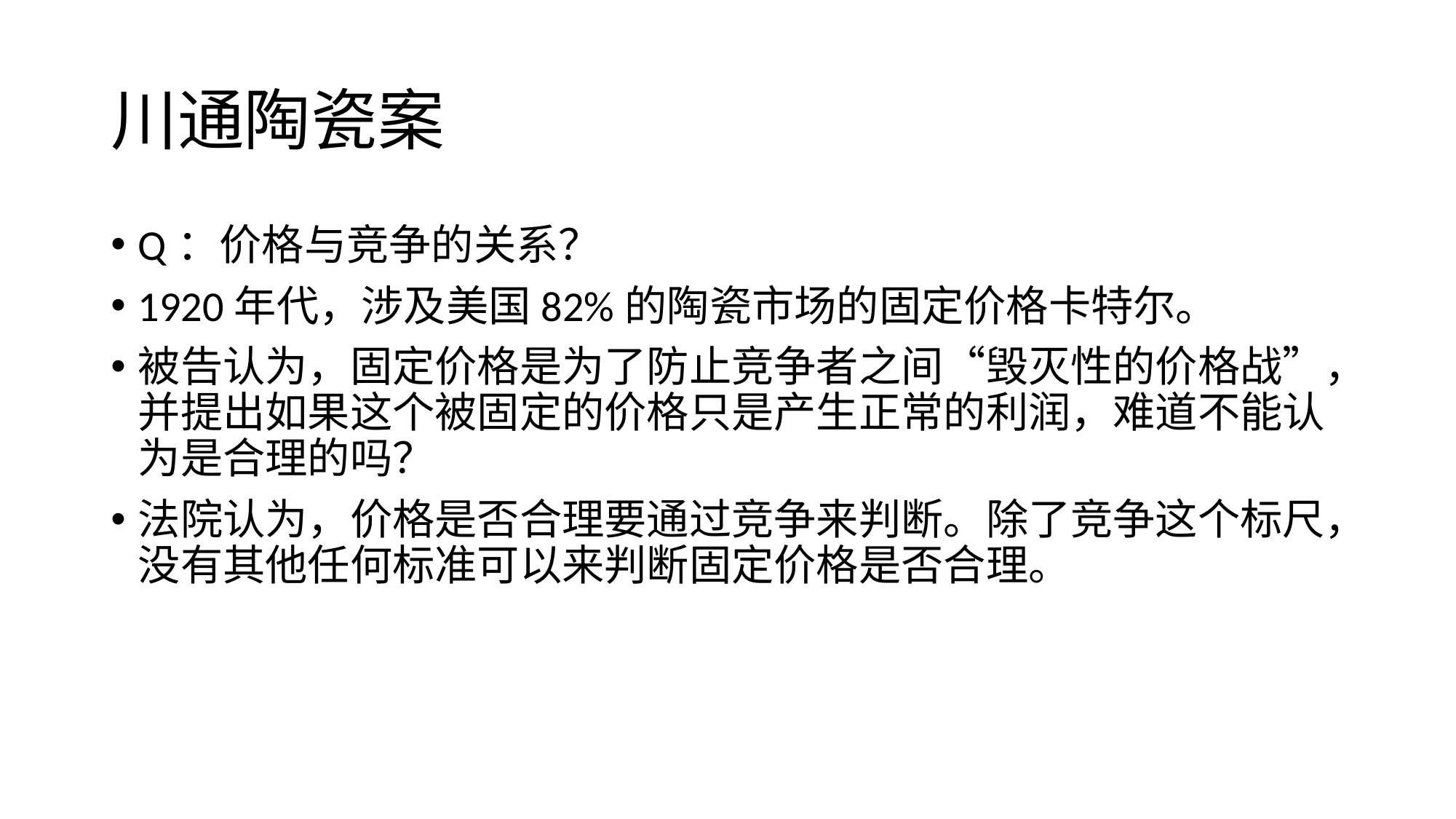

# 川通陶瓷案
Q：价格与竞争的关系？
1920年代，涉及美国82%的陶瓷市场的固定价格卡特尔。
被告认为，固定价格是为了防止竞争者之间“毁灭性的价格战”，并提出如果这个被固定的价格只是产生正常的利润，难道不能认为是合理的吗？
法院认为，价格是否合理要通过竞争来判断。除了竞争这个标尺，没有其他任何标准可以来判断固定价格是否合理。